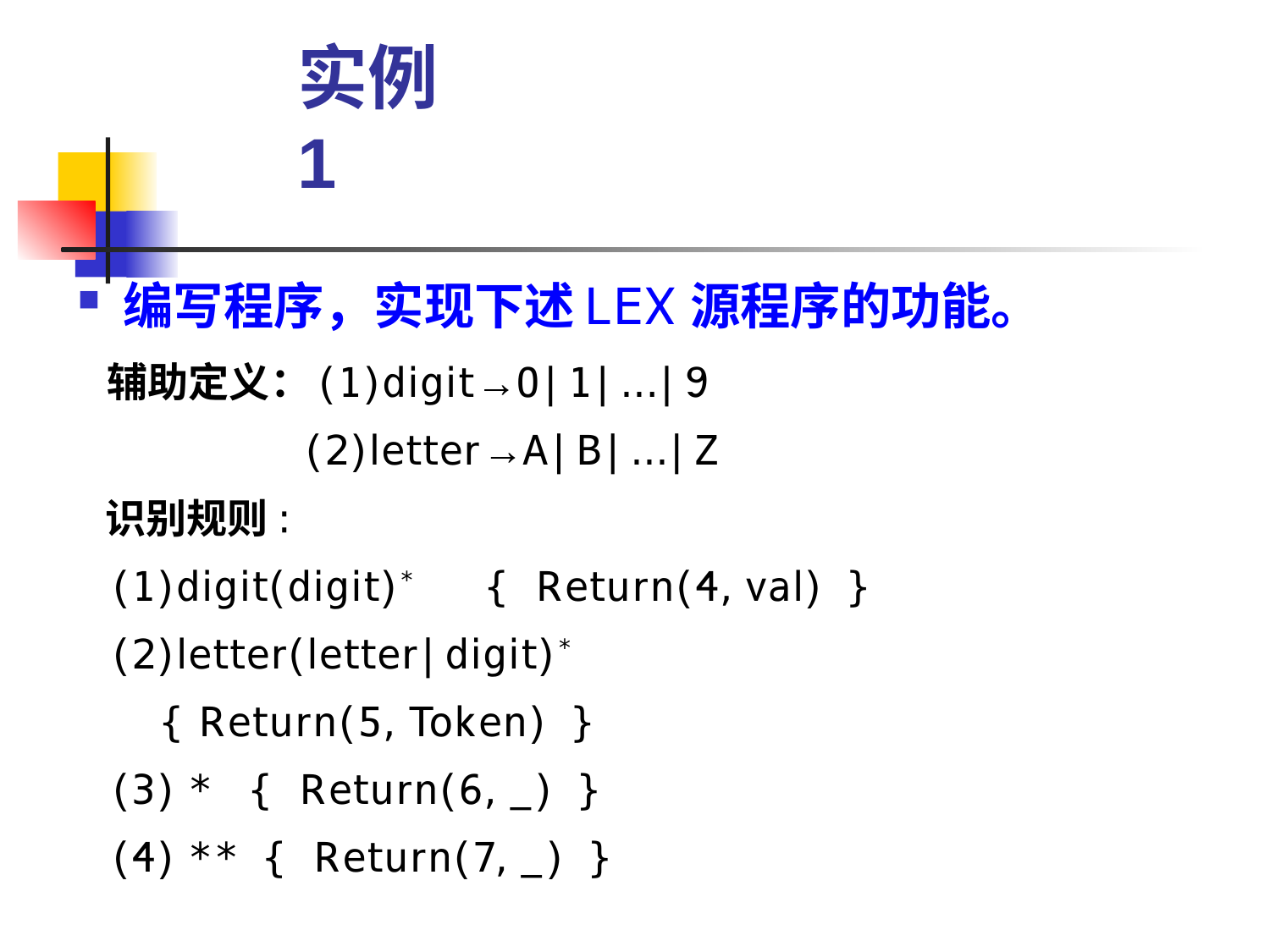

# 实例1
编写程序，实现下述LEX源程序的功能。
  辅助定义：(1)digit→0|1|...|9
                   (2)letter→A|B|...|Z
  识别规则:
   (1)digit(digit)*      {  Return(4, val)  }
   (2)letter(letter|digit)*
       { Return(5, Token)  }
   (3) *   {  Return(6, _)  }
   (4) **  {  Return(7, _)  }